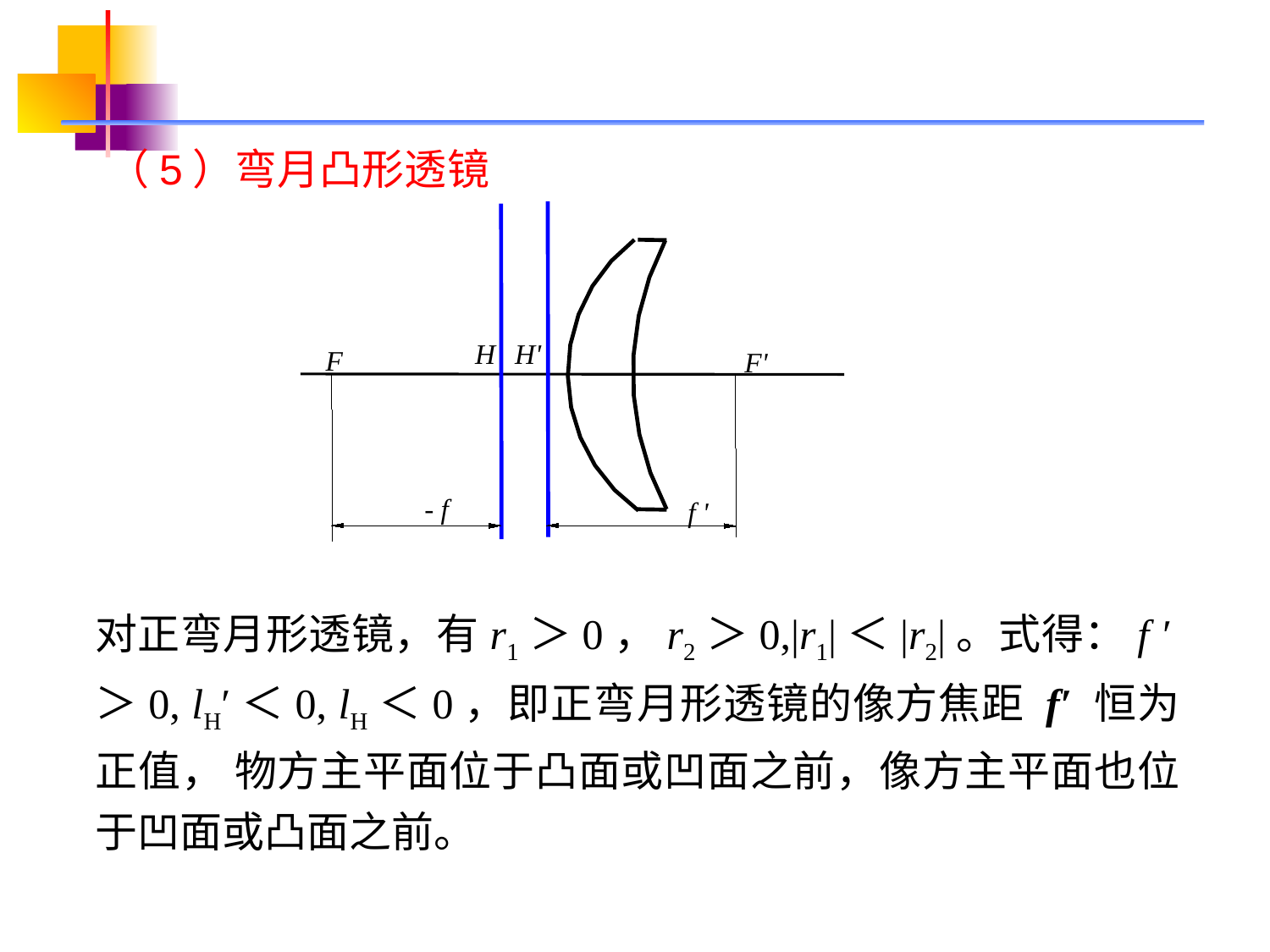

（5）弯月凸形透镜

H
H'
F
F'

- f
 f '

对正弯月形透镜，有r1＞0，r2＞0,|r1|＜|r2|。式得：f ′＞0, lH′＜0, lH＜0，即正弯月形透镜的像方焦距 f′ 恒为正值， 物方主平面位于凸面或凹面之前，像方主平面也位于凹面或凸面之前。